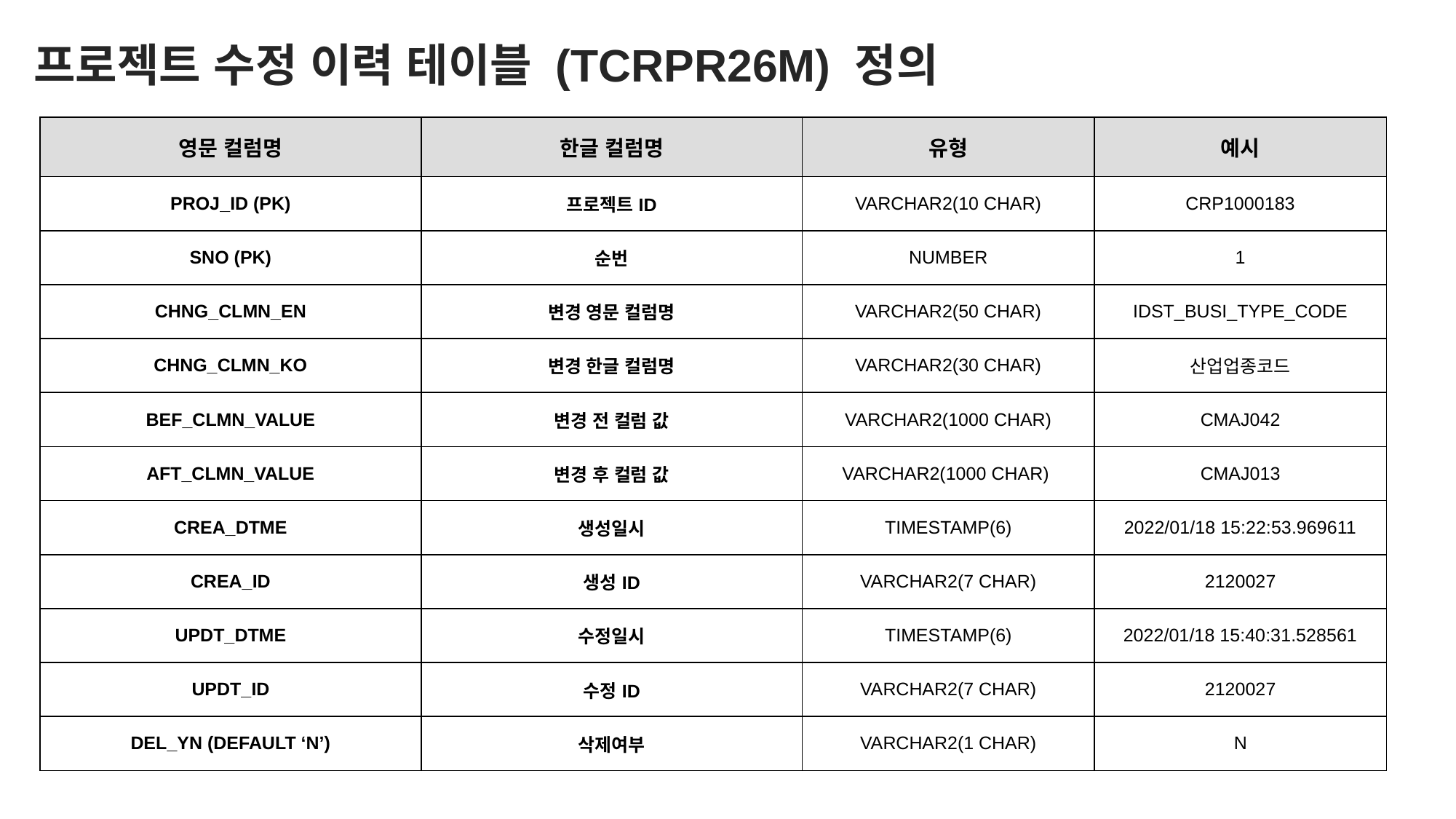

프로젝트 수정 이력 테이블 (TCRPR26M) 정의
| 영문 컬럼명 | 한글 컬럼명 | 유형 | 예시 |
| --- | --- | --- | --- |
| PROJ\_ID (PK) | 프로젝트ID | VARCHAR2(10 CHAR) | CRP1000183 |
| SNO (PK) | 순번 | NUMBER | 1 |
| CHNG\_CLMN\_EN | 변경 영문 컬럼명 | VARCHAR2(50 CHAR) | IDST\_BUSI\_TYPE\_CODE |
| CHNG\_CLMN\_KO | 변경 한글 컬럼명 | VARCHAR2(30 CHAR) | 산업업종코드 |
| BEF\_CLMN\_VALUE | 변경 전 컬럼 값 | VARCHAR2(1000 CHAR) | CMAJ042 |
| AFT\_CLMN\_VALUE | 변경 후 컬럼 값 | VARCHAR2(1000 CHAR) | CMAJ013 |
| CREA\_DTME | 생성일시 | TIMESTAMP(6) | 2022/01/18 15:22:53.969611 |
| CREA\_ID | 생성ID | VARCHAR2(7 CHAR) | 2120027 |
| UPDT\_DTME | 수정일시 | TIMESTAMP(6) | 2022/01/18 15:40:31.528561 |
| UPDT\_ID | 수정ID | VARCHAR2(7 CHAR) | 2120027 |
| DEL\_YN (DEFAULT ‘N’) | 삭제여부 | VARCHAR2(1 CHAR) | N |